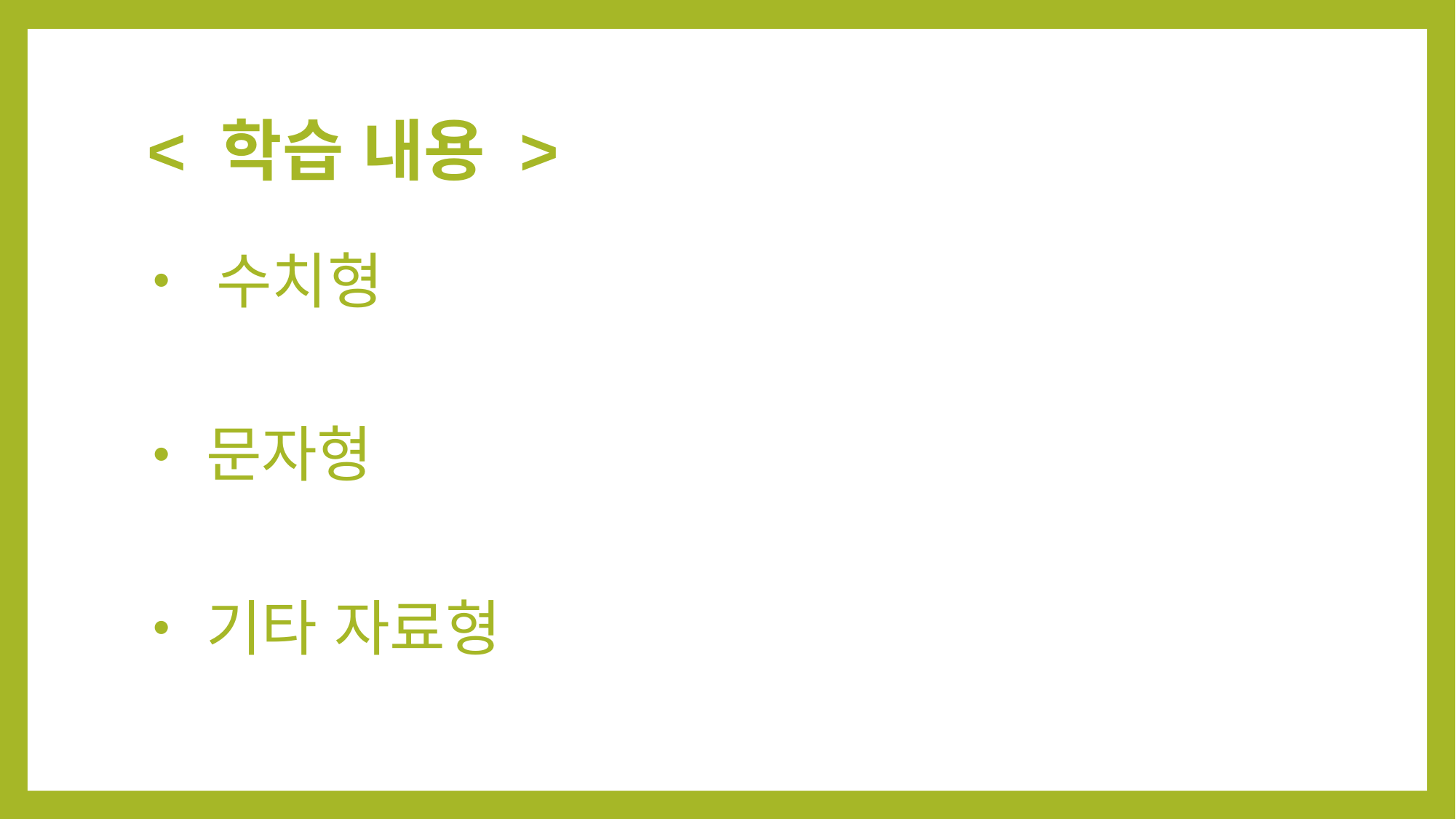

# < 학습 내용 >
  수치형

 문자형

 기타 자료형